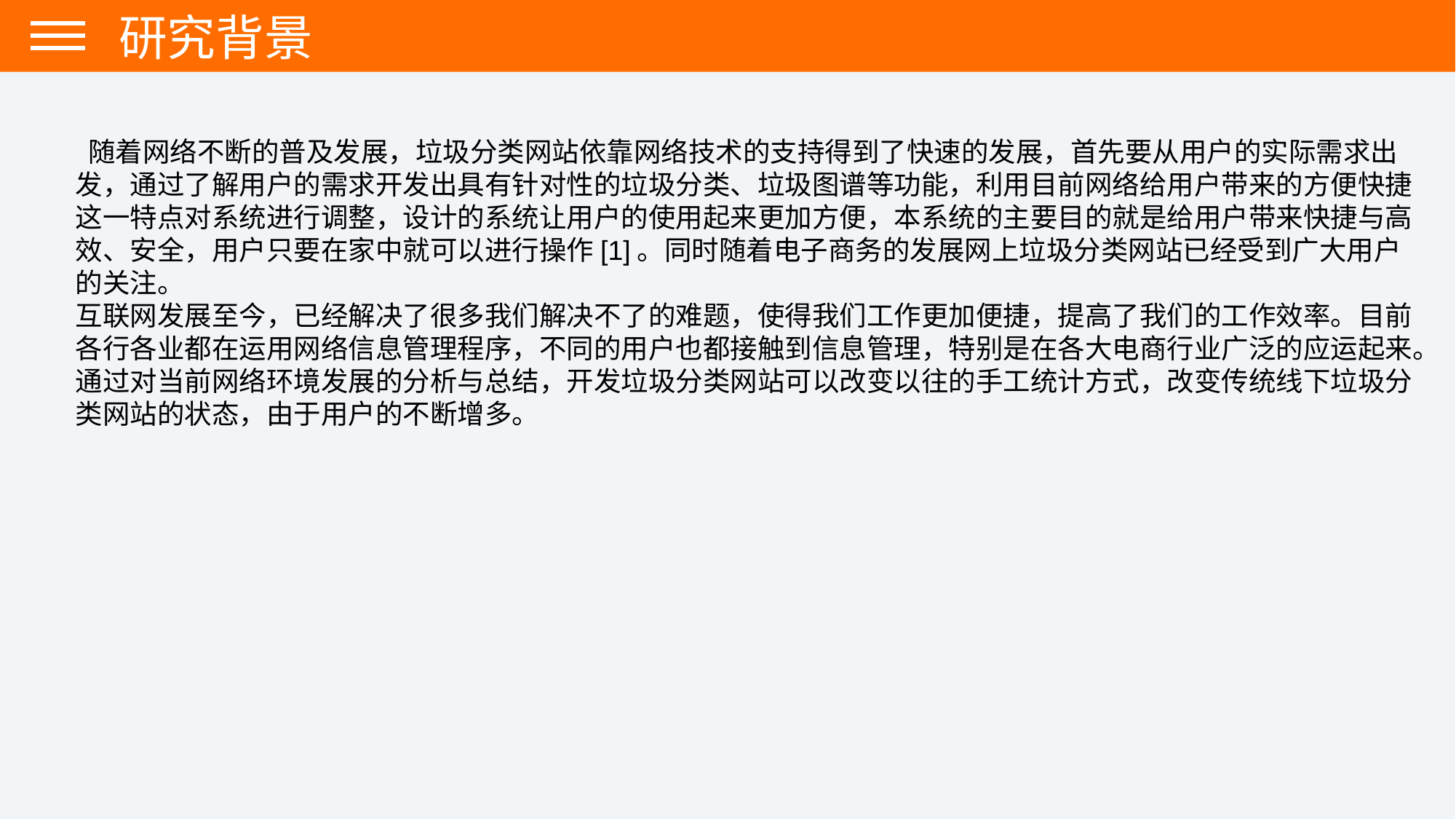

研究背景
 随着网络不断的普及发展，垃圾分类网站依靠网络技术的支持得到了快速的发展，首先要从用户的实际需求出发，通过了解用户的需求开发出具有针对性的垃圾分类、垃圾图谱等功能，利用目前网络给用户带来的方便快捷这一特点对系统进行调整，设计的系统让用户的使用起来更加方便，本系统的主要目的就是给用户带来快捷与高效、安全，用户只要在家中就可以进行操作[1]。同时随着电子商务的发展网上垃圾分类网站已经受到广大用户的关注。
互联网发展至今，已经解决了很多我们解决不了的难题，使得我们工作更加便捷，提高了我们的工作效率。目前各行各业都在运用网络信息管理程序，不同的用户也都接触到信息管理，特别是在各大电商行业广泛的应运起来。通过对当前网络环境发展的分析与总结，开发垃圾分类网站可以改变以往的手工统计方式，改变传统线下垃圾分类网站的状态，由于用户的不断增多。